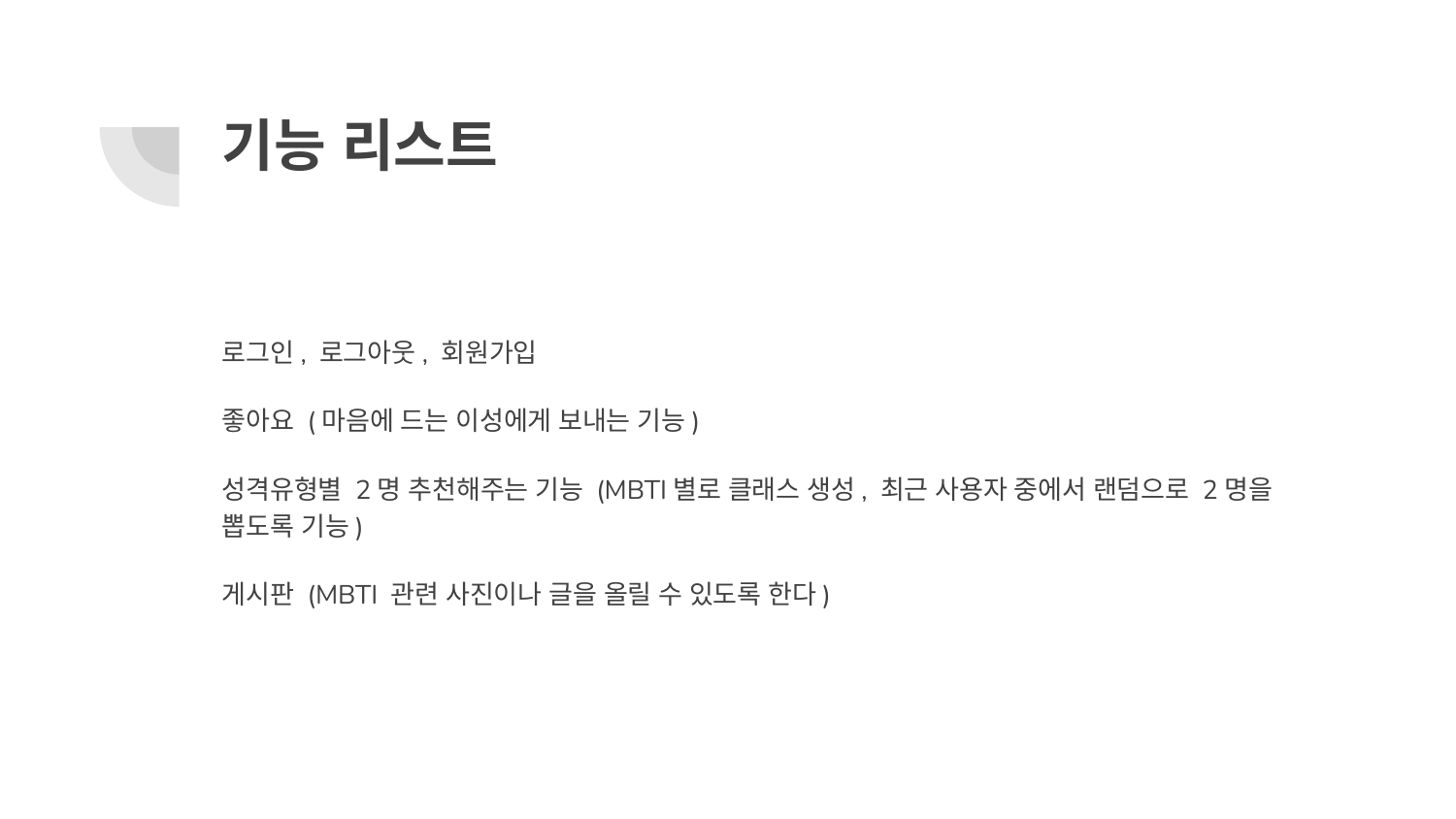

# 기능 리스트
로그인, 로그아웃, 회원가입
좋아요 (마음에 드는 이성에게 보내는 기능)
성격유형별 2명 추천해주는 기능 (MBTI별로 클래스 생성, 최근 사용자 중에서 랜덤으로 2명을 뽑도록 기능)
게시판 (MBTI 관련 사진이나 글을 올릴 수 있도록 한다)